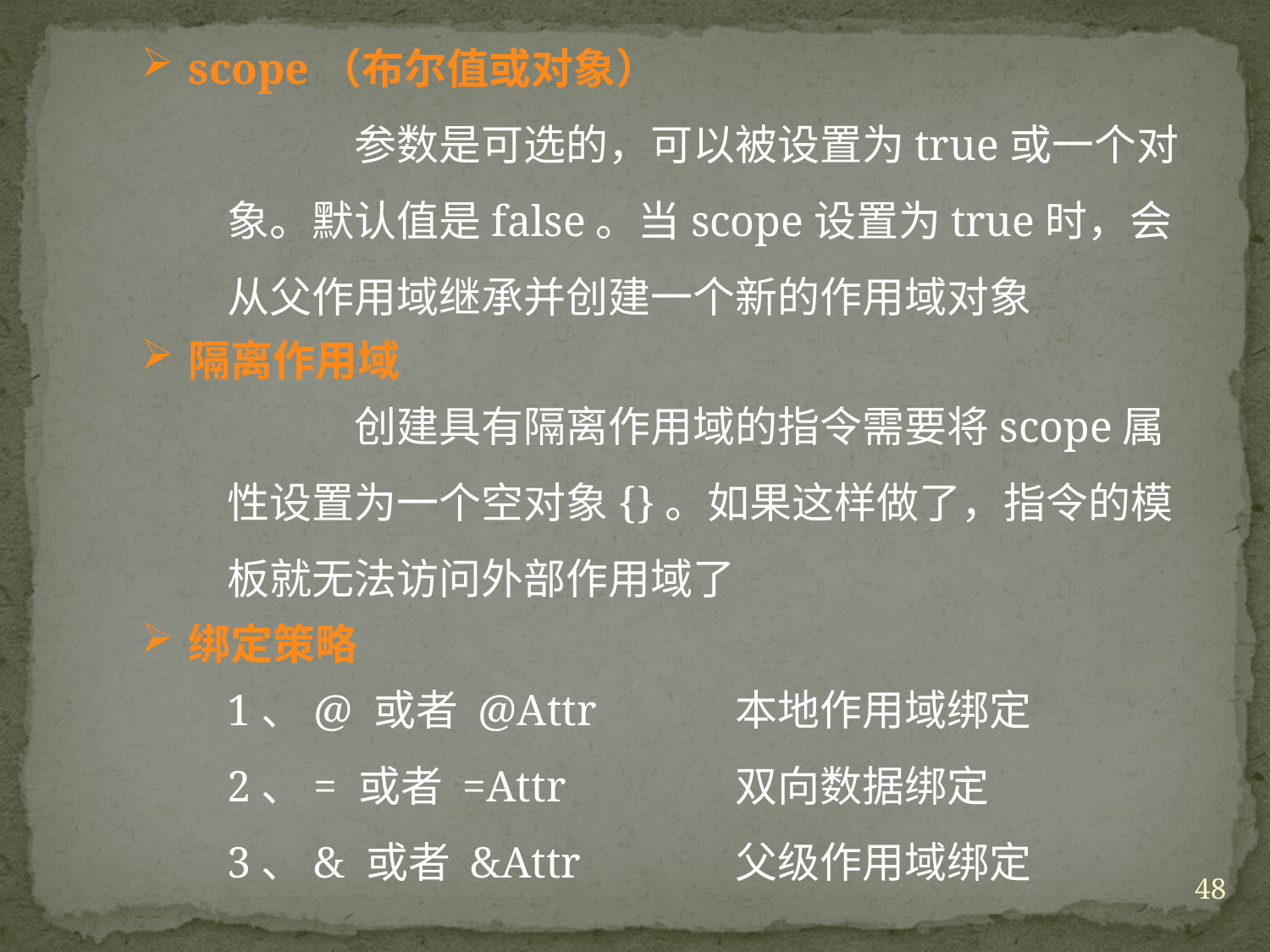

scope（布尔值或对象）
	参数是可选的，可以被设置为true或一个对象。默认值是false。当scope设置为true时，会从父作用域继承并创建一个新的作用域对象
隔离作用域
	创建具有隔离作用域的指令需要将scope属性设置为一个空对象{}。如果这样做了，指令的模板就无法访问外部作用域了
绑定策略
1、@ 或者 @Attr		本地作用域绑定
2、= 或者 =Attr		双向数据绑定
3、& 或者 &Attr		父级作用域绑定
48